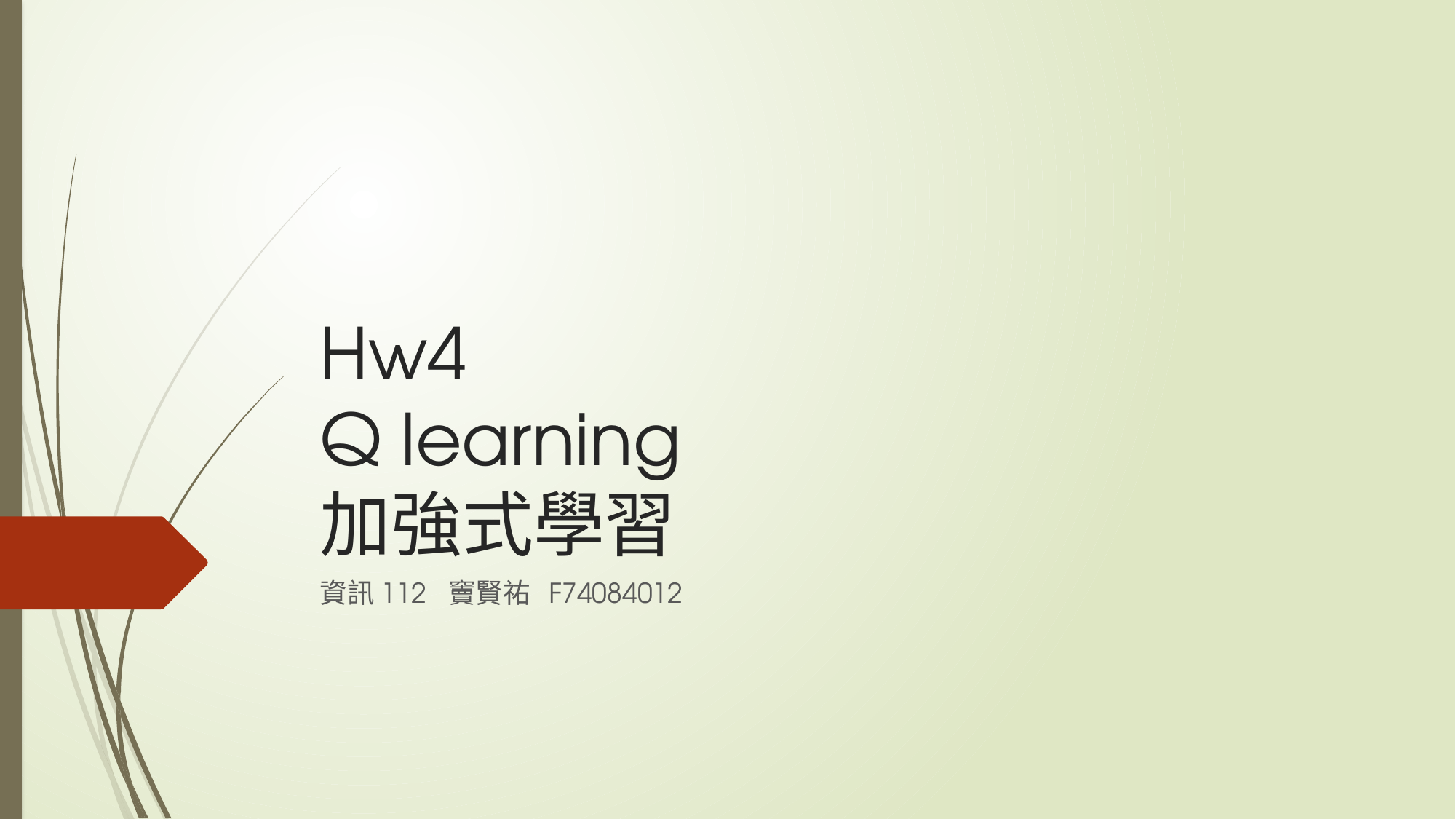

# Hw4 Q learning 加強式學習
資訊112  竇賢祐  F74084012